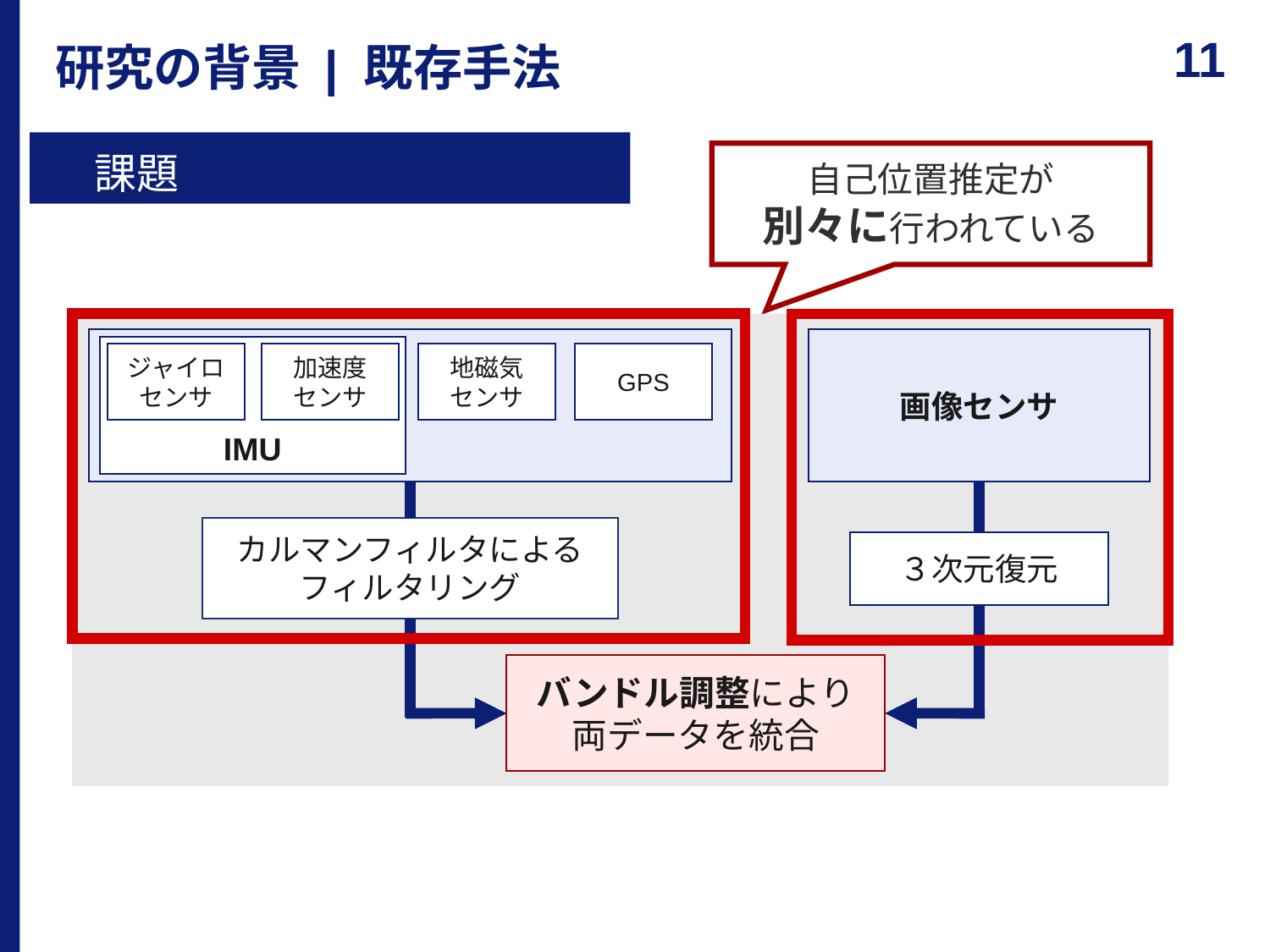

# 研究の背景 | 既存手法
課題
自己位置推定が
別々に行われている

画像センサ

地磁気
センサ
ジャイロ
センサ
加速度
センサ
GPS
IMU
カルマンフィルタによる
フィルタリング
３次元復元
バンドル調整により
両データを統合

画像センサ

地磁気
センサ
ジャイロ
センサ
加速度
センサ
GPS
IMU
カルマンフィルタによる
フィルタリング
３次元復元
バンドル調整により
両データを統合